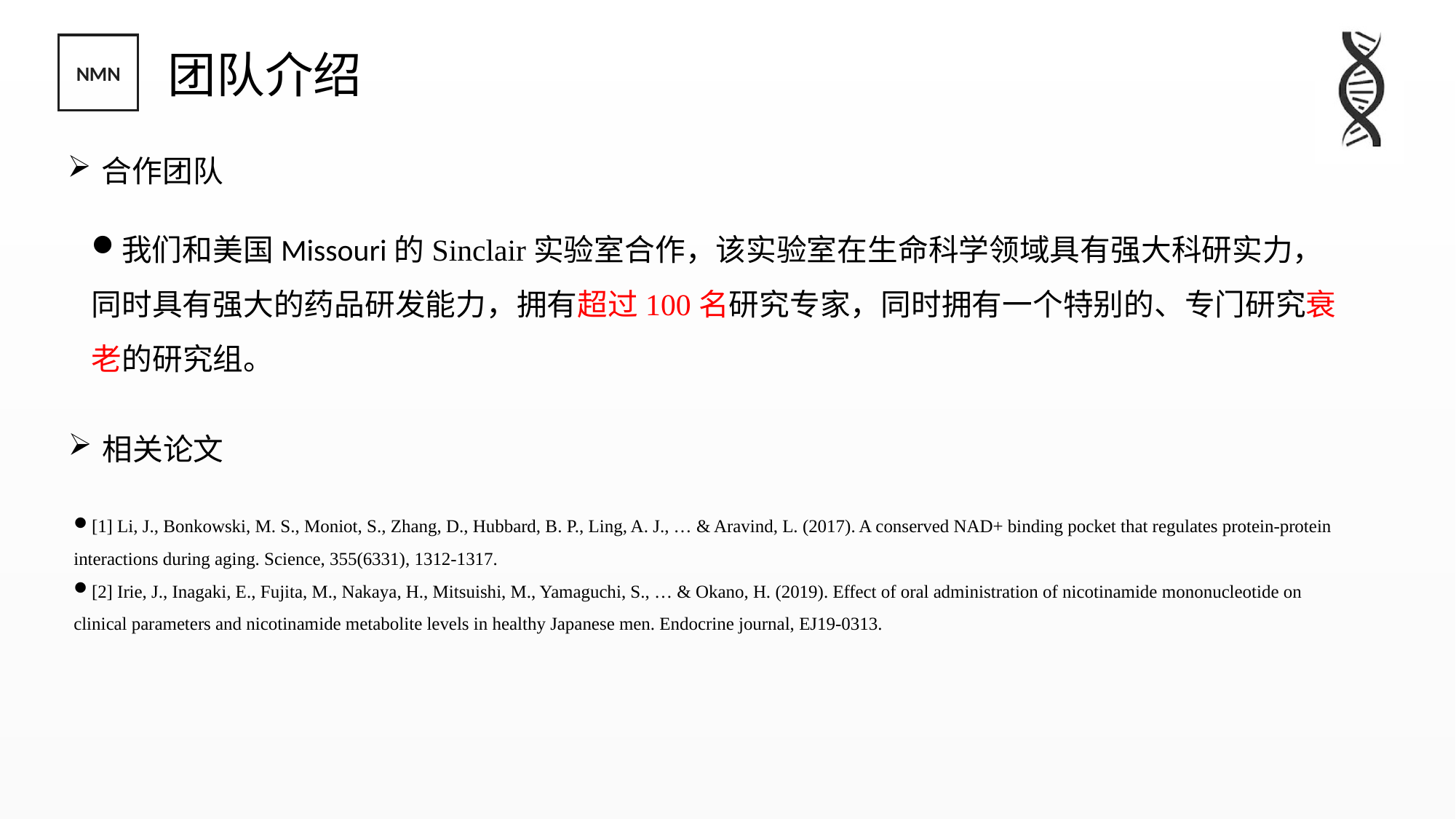

团队介绍
合作团队
我们和美国Missouri的Sinclair实验室合作，该实验室在生命科学领域具有强大科研实力，同时具有强大的药品研发能力，拥有超过100名研究专家，同时拥有一个特别的、专门研究衰老的研究组。
相关论文
[1] Li, J., Bonkowski, M. S., Moniot, S., Zhang, D., Hubbard, B. P., Ling, A. J., … & Aravind, L. (2017). A conserved NAD+ binding pocket that regulates protein-protein interactions during aging. Science, 355(6331), 1312-1317.
[2] Irie, J., Inagaki, E., Fujita, M., Nakaya, H., Mitsuishi, M., Yamaguchi, S., … & Okano, H. (2019). Effect of oral administration of nicotinamide mononucleotide on clinical parameters and nicotinamide metabolite levels in healthy Japanese men. Endocrine journal, EJ19-0313.